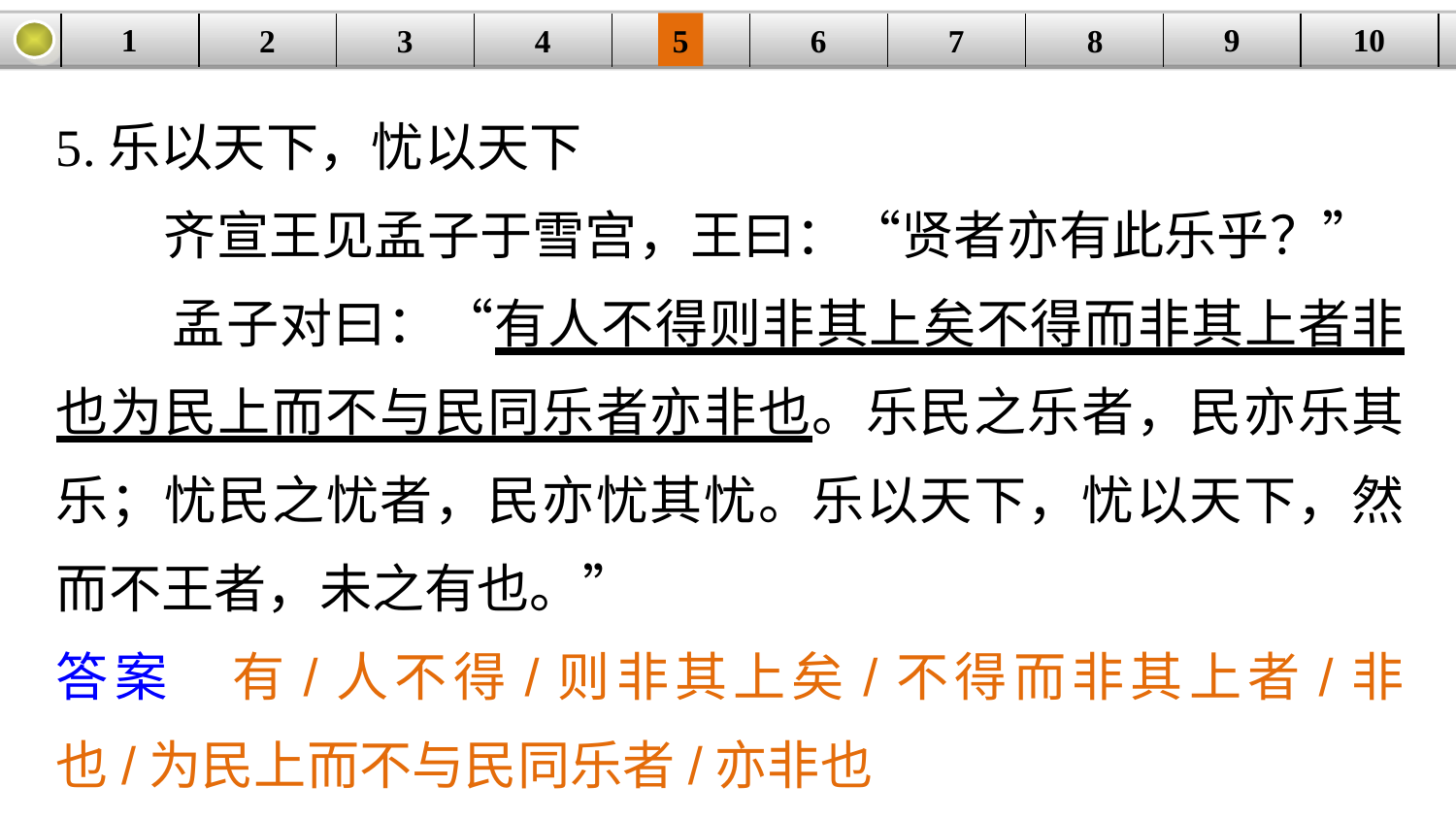

9
10
1
3
4
5
6
8
2
|  |  |  |  |  |  |  |  |  |  |
| --- | --- | --- | --- | --- | --- | --- | --- | --- | --- |
7

5.乐以天下，忧以天下
        齐宣王见孟子于雪宫，王曰：“贤者亦有此乐乎？”
        孟子对曰：“有人不得则非其上矣不得而非其上者非也为民上而不与民同乐者亦非也。乐民之乐者，民亦乐其乐；忧民之忧者，民亦忧其忧。乐以天下，忧以天下，然而不王者，未之有也。”
答案　有/人不得/则非其上矣/不得而非其上者/非也/为民上而不与民同乐者/亦非也